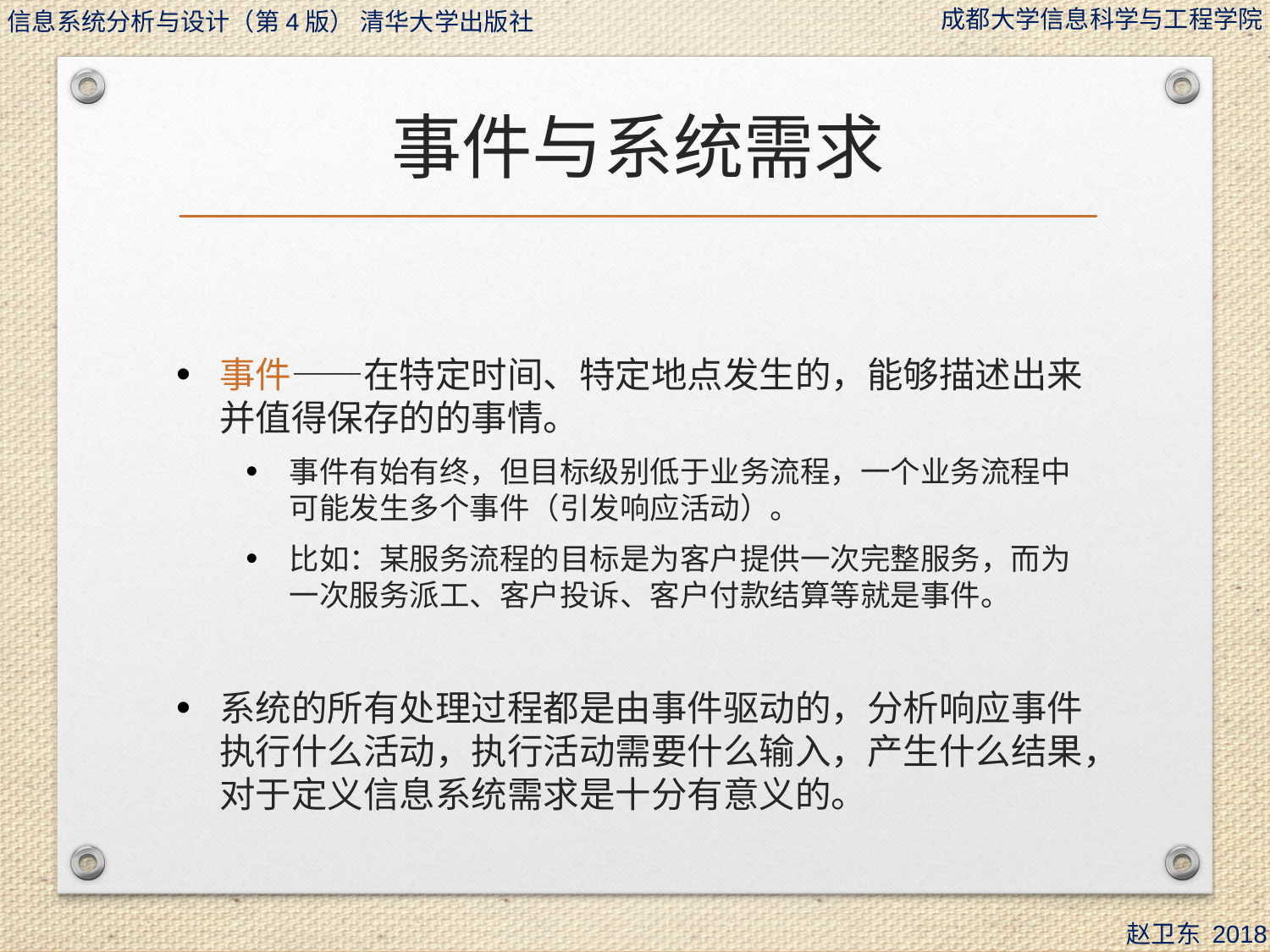

# 事件与系统需求
事件——在特定时间、特定地点发生的，能够描述出来并值得保存的的事情。
事件有始有终，但目标级别低于业务流程，一个业务流程中可能发生多个事件（引发响应活动）。
比如：某服务流程的目标是为客户提供一次完整服务，而为一次服务派工、客户投诉、客户付款结算等就是事件。

系统的所有处理过程都是由事件驱动的，分析响应事件执行什么活动，执行活动需要什么输入，产生什么结果，对于定义信息系统需求是十分有意义的。